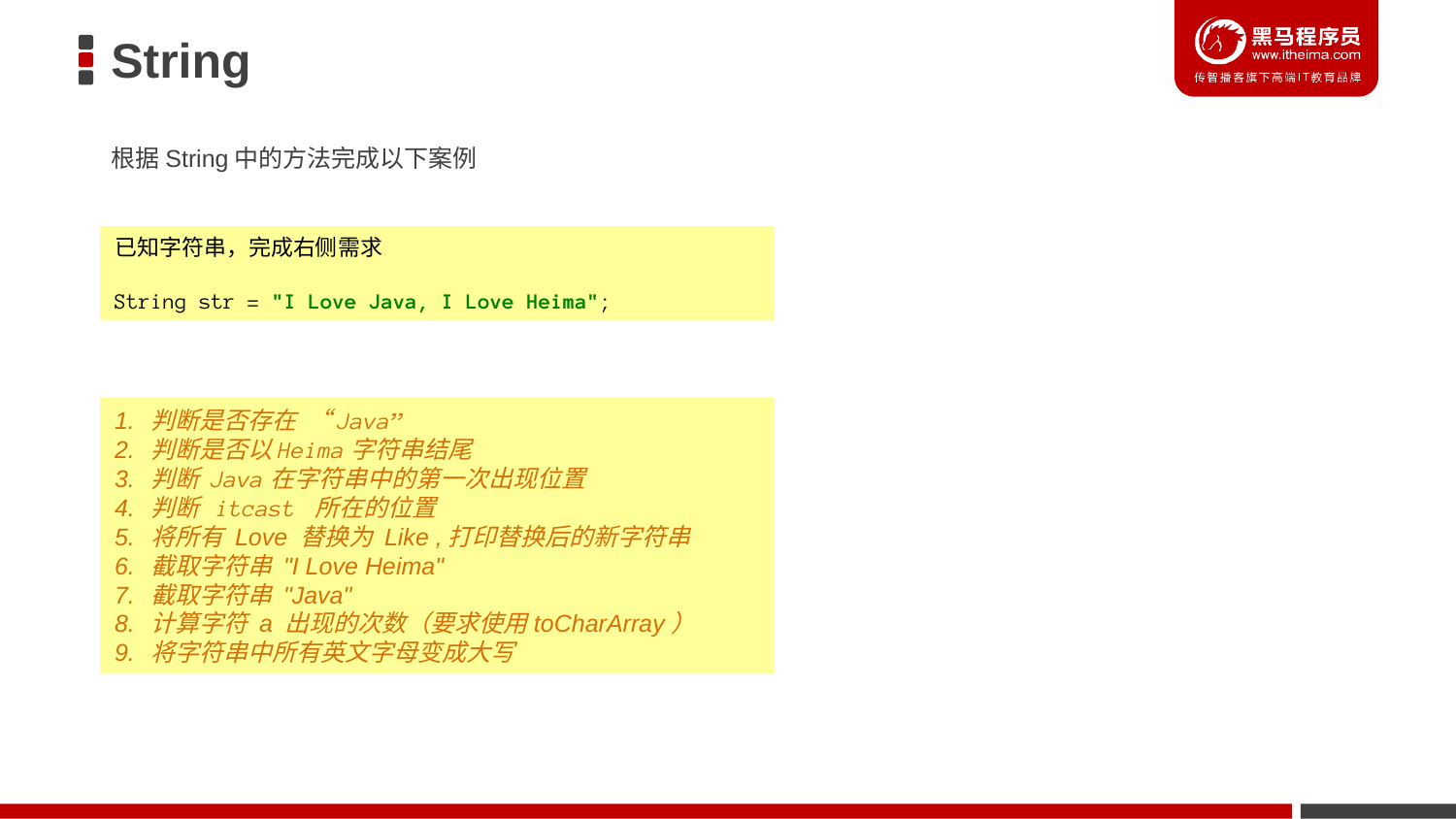

# String
根据String中的方法完成以下案例

已知字符串，完成右侧需求

String str = "I Love Java, I Love Heima";
判断是否存在  “Java”
判断是否以Heima字符串结尾
判断 Java在字符串中的第一次出现位置
判断  itcast 所在的位置
将所有 Love 替换为 Like ,打印替换后的新字符串
截取字符串 "I Love Heima"
截取字符串 "Java"
计算字符 a 出现的次数（要求使用toCharArray）
将字符串中所有英文字母变成大写